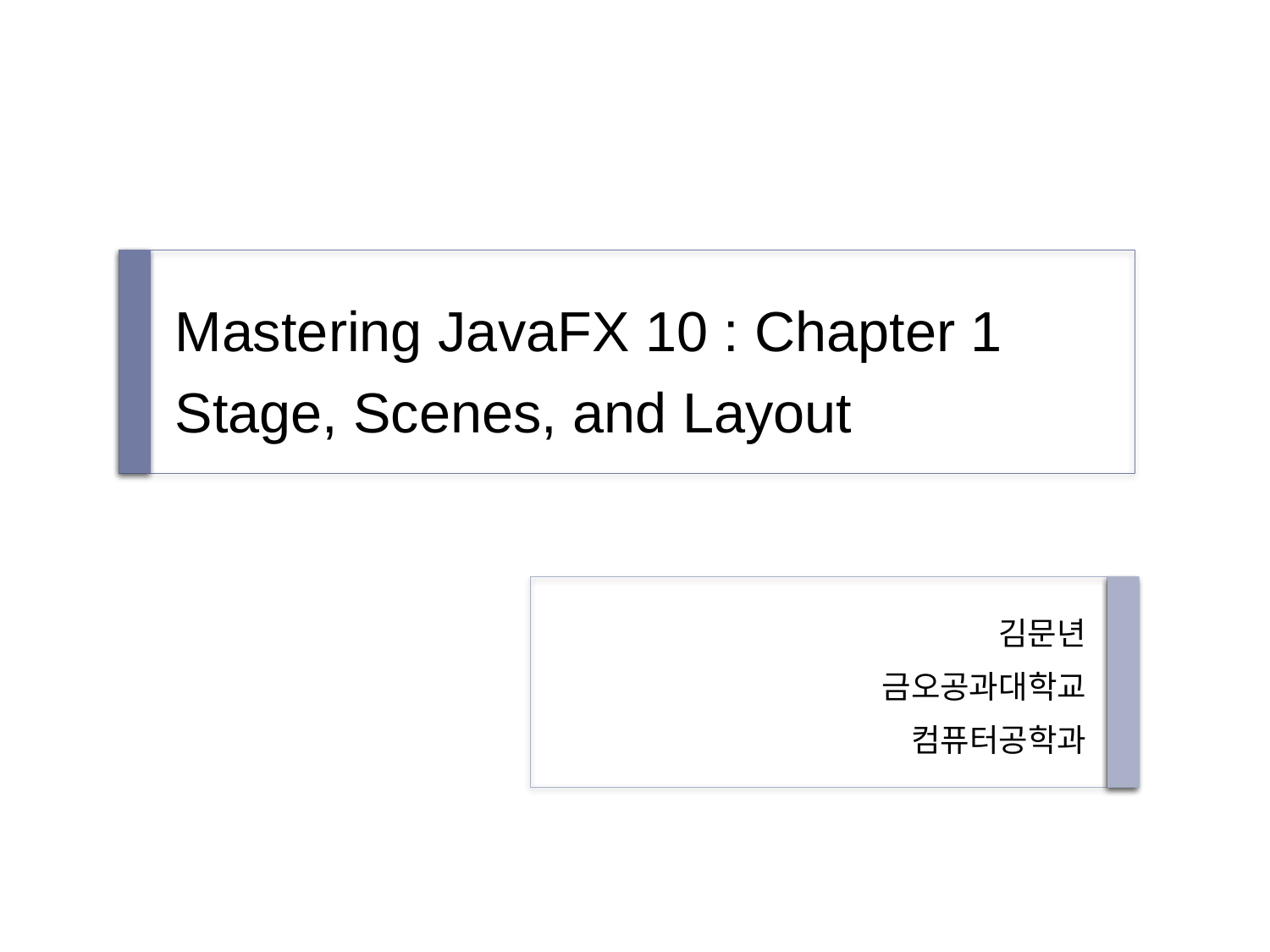

# Mastering JavaFX 10 : Chapter 1 Stage, Scenes, and Layout
김문년
금오공과대학교
컴퓨터공학과